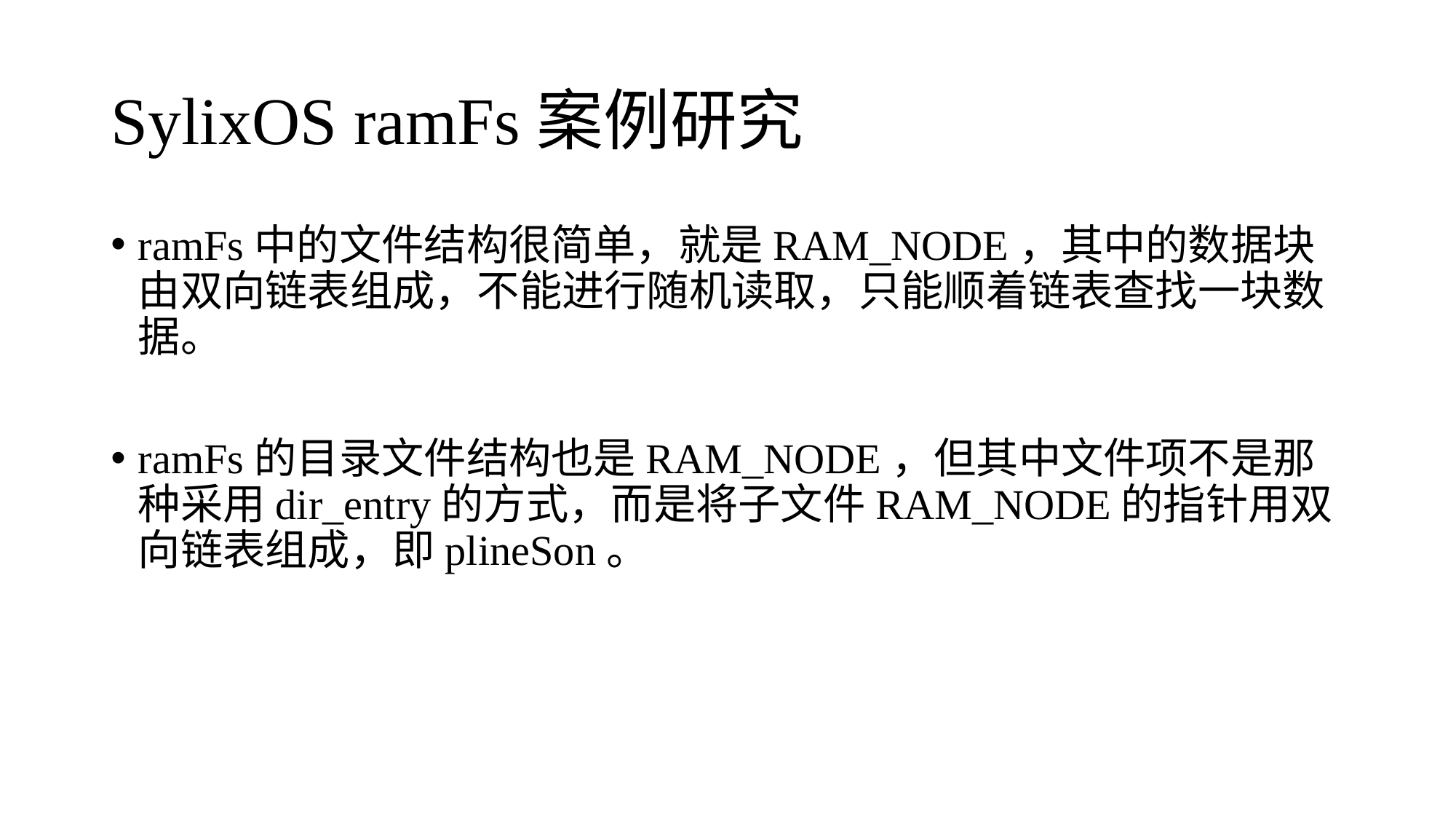

# SylixOS ramFs案例研究
ramFs中的文件结构很简单，就是RAM_NODE，其中的数据块由双向链表组成，不能进行随机读取，只能顺着链表查找一块数据。

ramFs的目录文件结构也是RAM_NODE，但其中文件项不是那种采用dir_entry的方式，而是将子文件RAM_NODE的指针用双向链表组成，即plineSon。